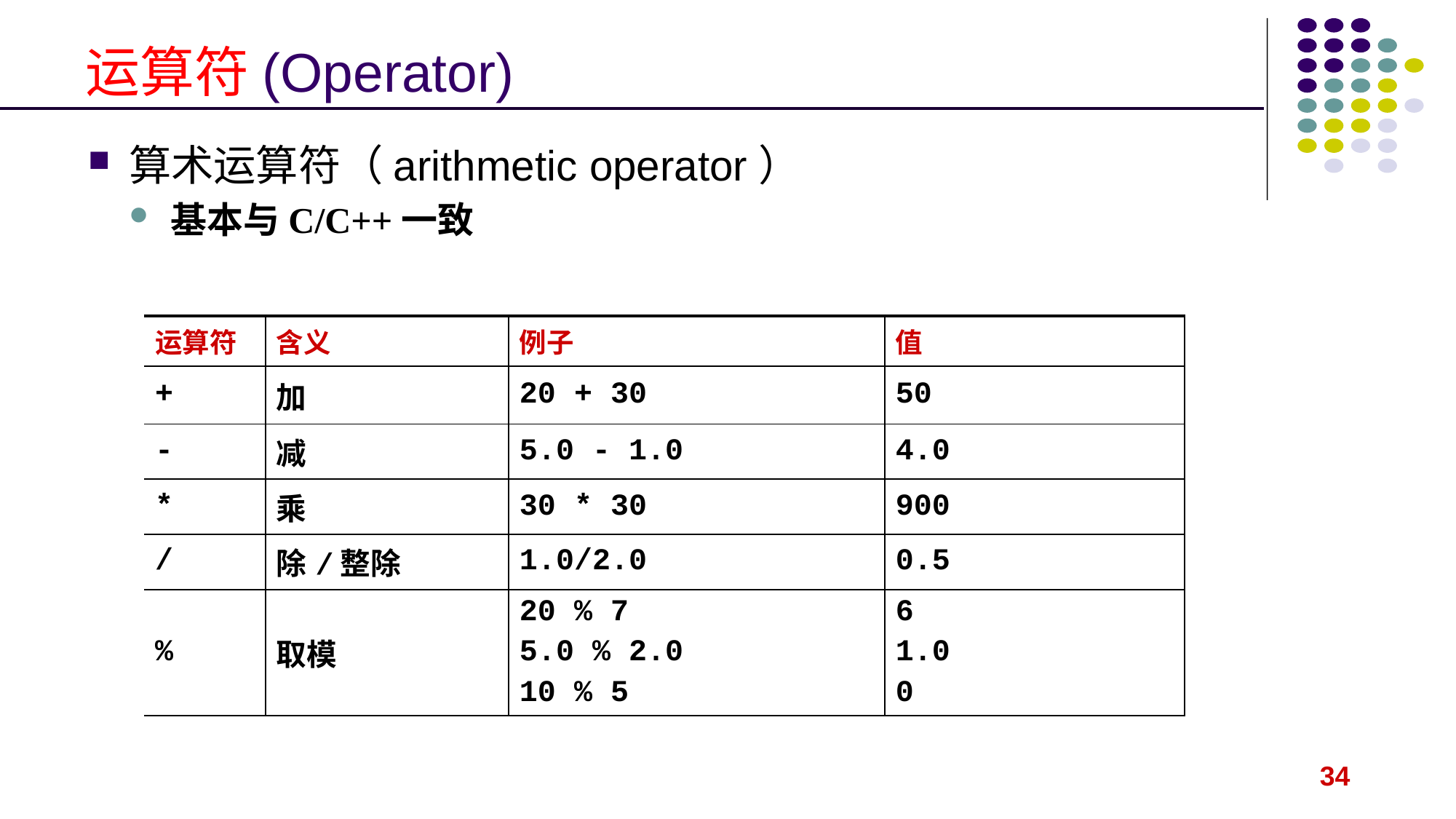

# 运算符(Operator)
算术运算符（arithmetic operator）
基本与C/C++一致
| 运算符 | 含义 | 例子 | 值 |
| --- | --- | --- | --- |
| + | 加 | 20 + 30 | 50 |
| - | 减 | 5.0 - 1.0 | 4.0 |
| \* | 乘 | 30 \* 30 | 900 |
| / | 除/整除 | 1.0/2.0 | 0.5 |
| % | 取模 | 20 % 7 5.0 % 2.0 10 % 5 | 6 1.0 0 |